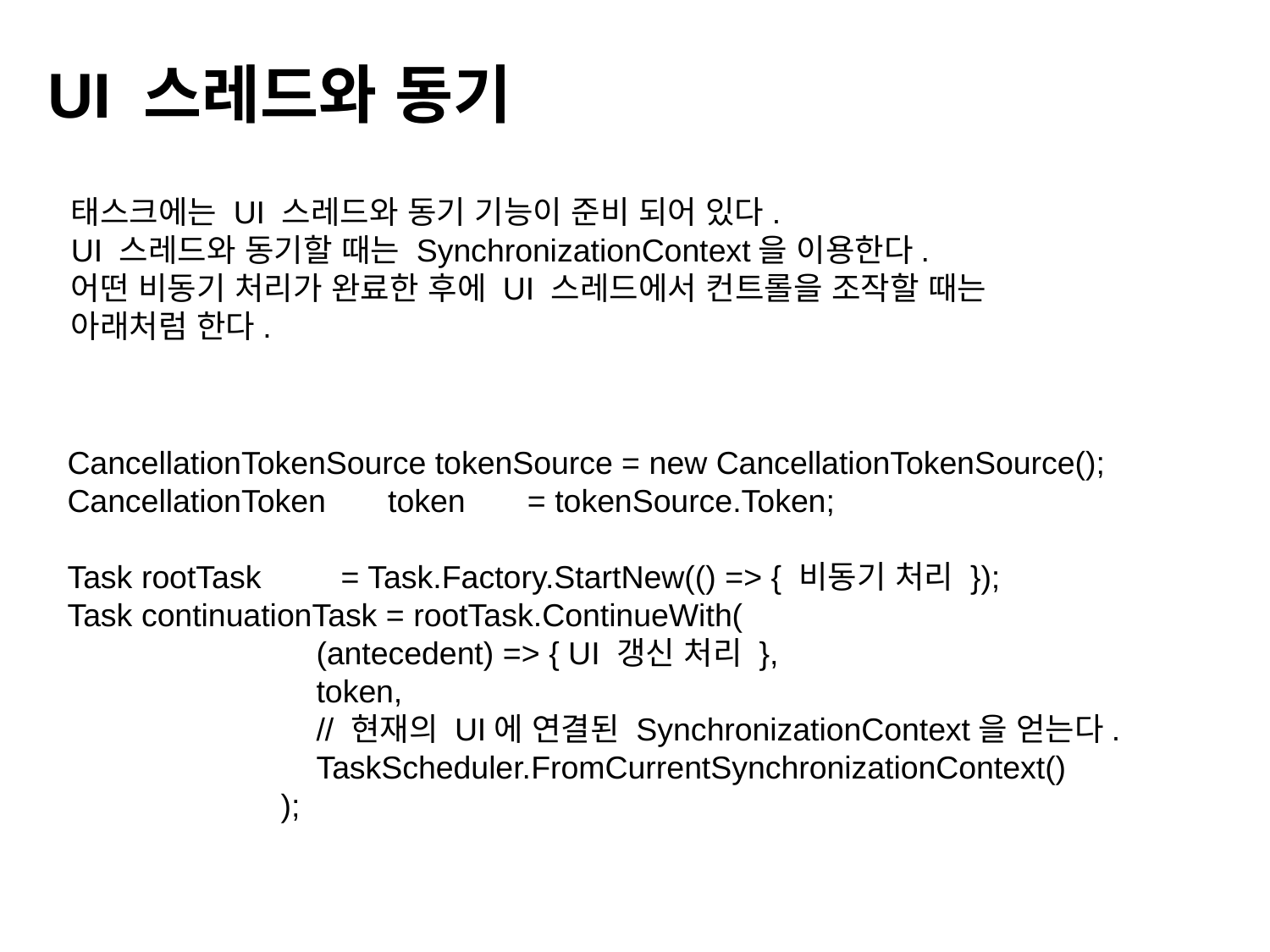

UI 스레드와 동기
태스크에는 UI 스레드와 동기 기능이 준비 되어 있다.
UI 스레드와 동기할 때는 SynchronizationContext을 이용한다.
어떤 비동기 처리가 완료한 후에 UI 스레드에서 컨트롤을 조작할 때는 아래처럼 한다.
CancellationTokenSource tokenSource = new CancellationTokenSource();
CancellationToken       token       = tokenSource.Token;

Task rootTask         = Task.Factory.StartNew(() => { 비동기 처리 });
Task continuationTask = rootTask.ContinueWith(
                            (antecedent) => { UI 갱신 처리 },
                            token,
                            // 현재의 UI에 연결된 SynchronizationContext을 얻는다.
                            TaskScheduler.FromCurrentSynchronizationContext()
                        );